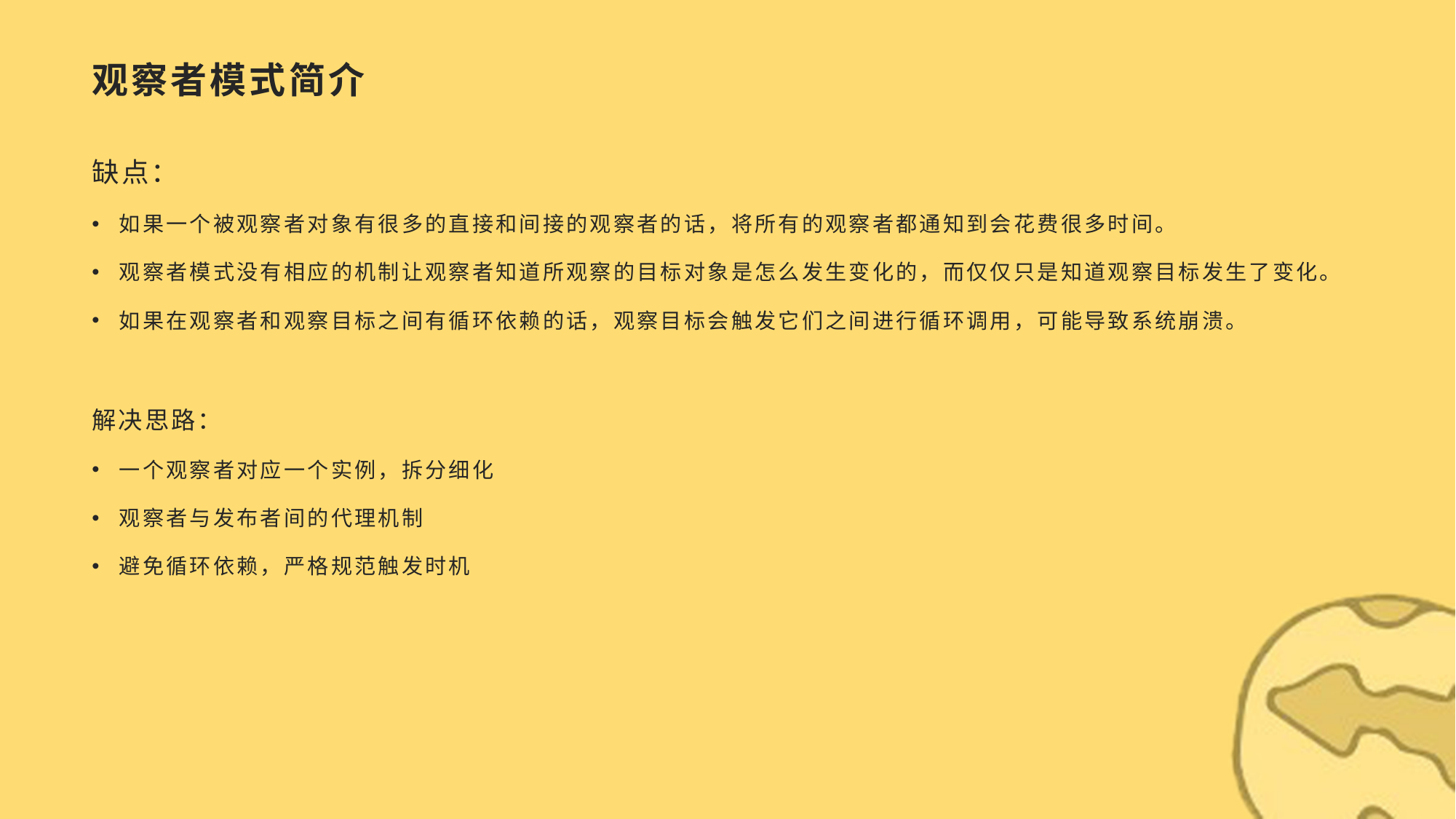

# 观察者模式简介
缺点：
如果一个被观察者对象有很多的直接和间接的观察者的话，将所有的观察者都通知到会花费很多时间。
观察者模式没有相应的机制让观察者知道所观察的目标对象是怎么发生变化的，而仅仅只是知道观察目标发生了变化。
如果在观察者和观察目标之间有循环依赖的话，观察目标会触发它们之间进行循环调用，可能导致系统崩溃。

解决思路：
一个观察者对应一个实例，拆分细化
观察者与发布者间的代理机制
避免循环依赖，严格规范触发时机